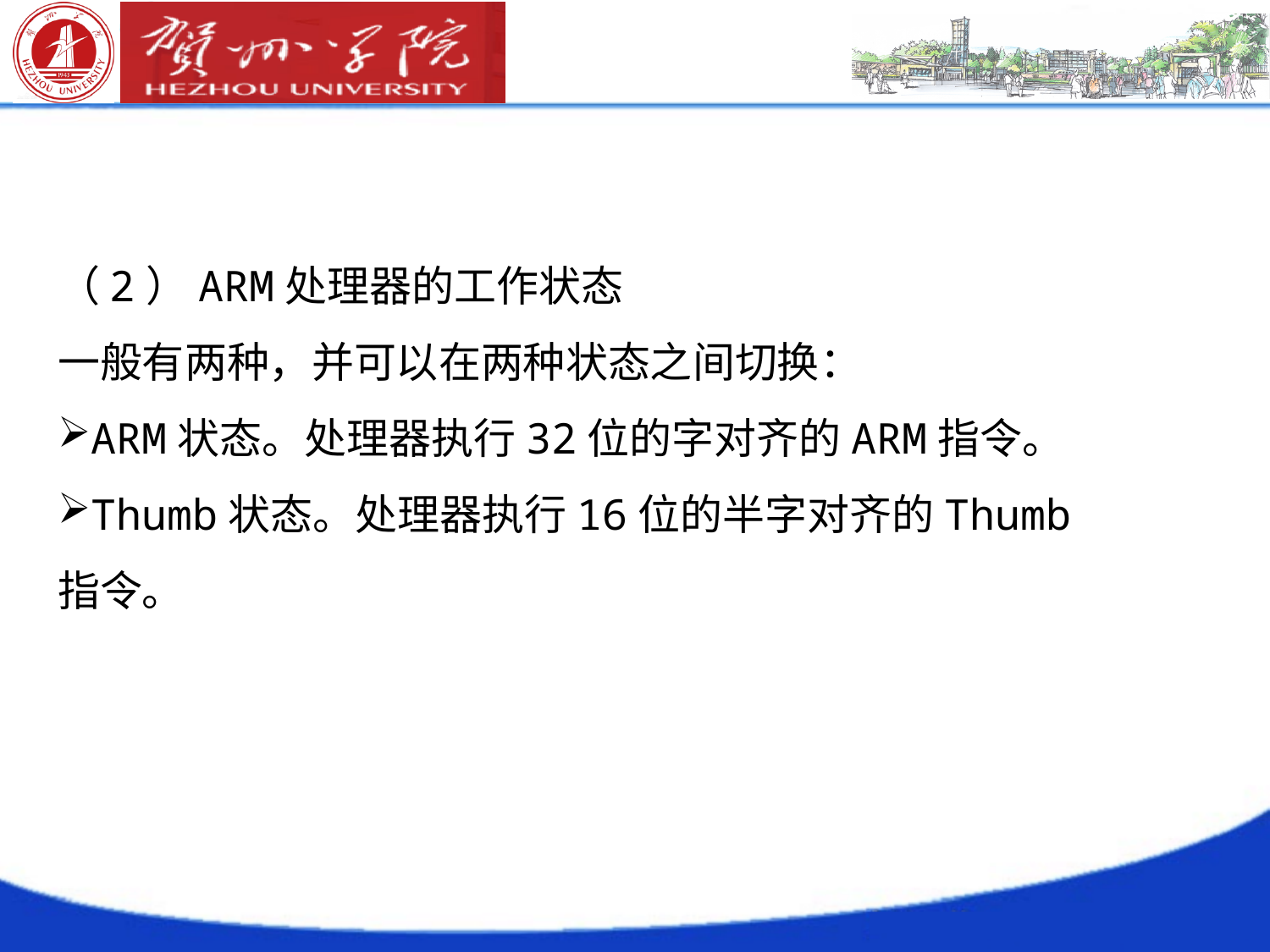

（2）ARM处理器的工作状态
一般有两种，并可以在两种状态之间切换：
ARM状态。处理器执行32位的字对齐的ARM指令。
Thumb状态。处理器执行16位的半字对齐的Thumb指令。
# */94